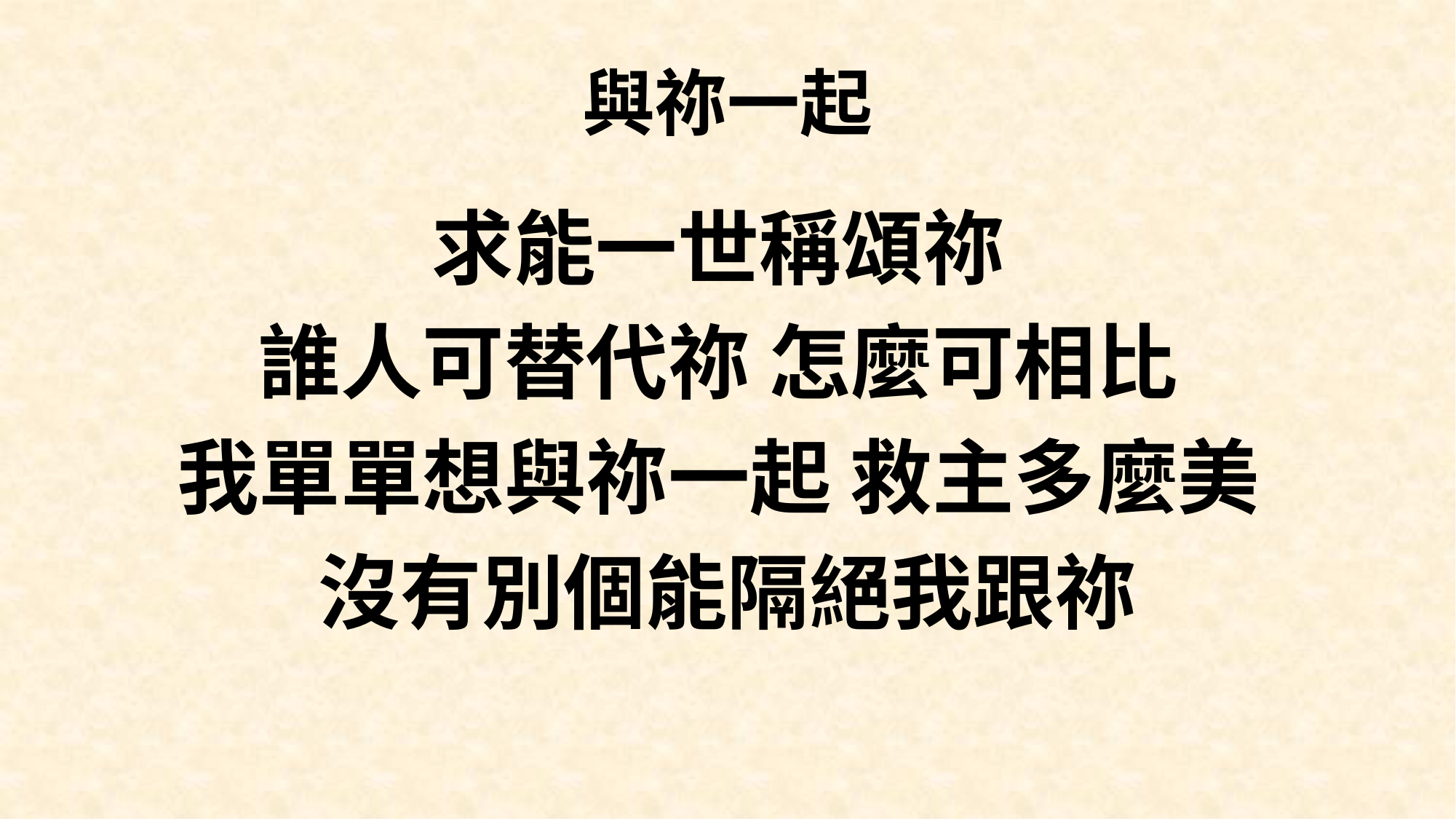

# 與祢一起
求能一世稱頌祢
誰人可替代祢 怎麼可相比
我單單想與祢一起 救主多麼美
沒有別個能隔絕我跟祢